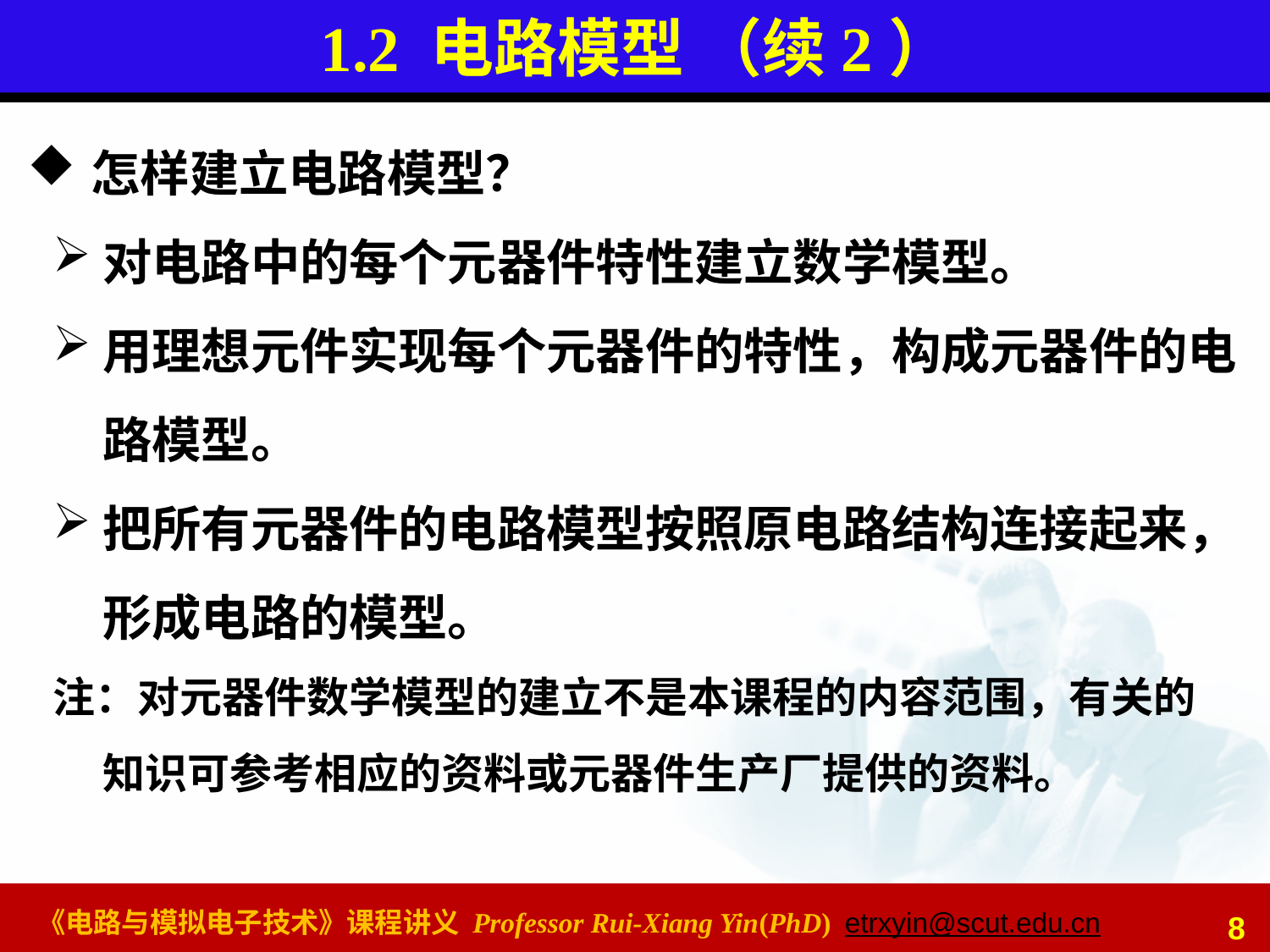

# 1.2 电路模型 （续2）
怎样建立电路模型？
对电路中的每个元器件特性建立数学模型。
用理想元件实现每个元器件的特性，构成元器件的电路模型。
把所有元器件的电路模型按照原电路结构连接起来，形成电路的模型。
注：对元器件数学模型的建立不是本课程的内容范围，有关的知识可参考相应的资料或元器件生产厂提供的资料。
8